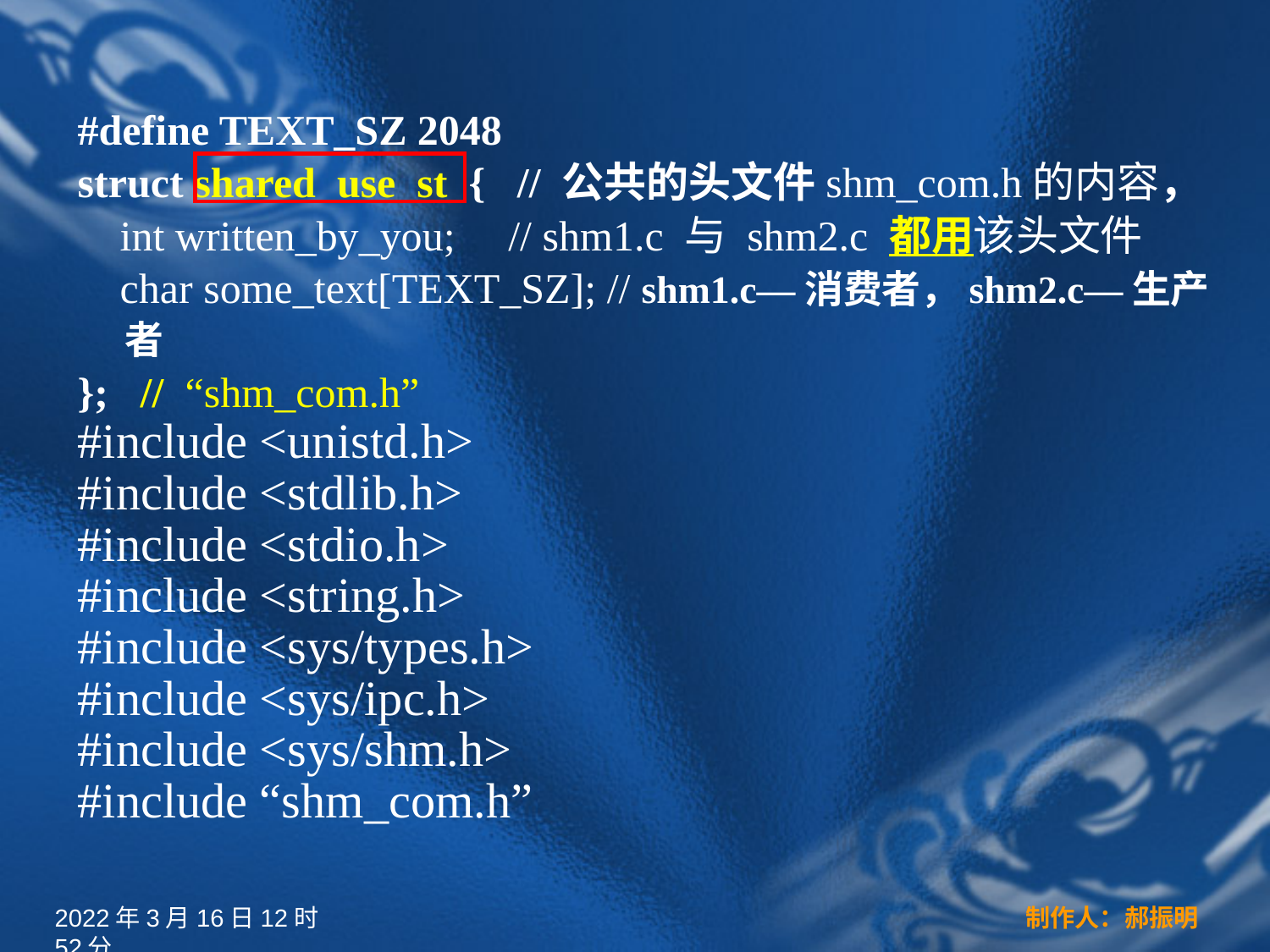

#
#define TEXT_SZ 2048
struct shared_use_st  {   // 公共的头文件shm_com.h的内容，
    int written_by_you;     // shm1.c 与 shm2.c 都用该头文件
    char some_text[TEXT_SZ]; // shm1.c—消费者，shm2.c—生产者
};   //  “shm_com.h”
#include <unistd.h>
#include <stdlib.h>
#include <stdio.h>
#include <string.h>
#include <sys/types.h>
#include <sys/ipc.h>
#include <sys/shm.h>
#include “shm_com.h”

2022年3月16日12时52分
制作人：郝振明